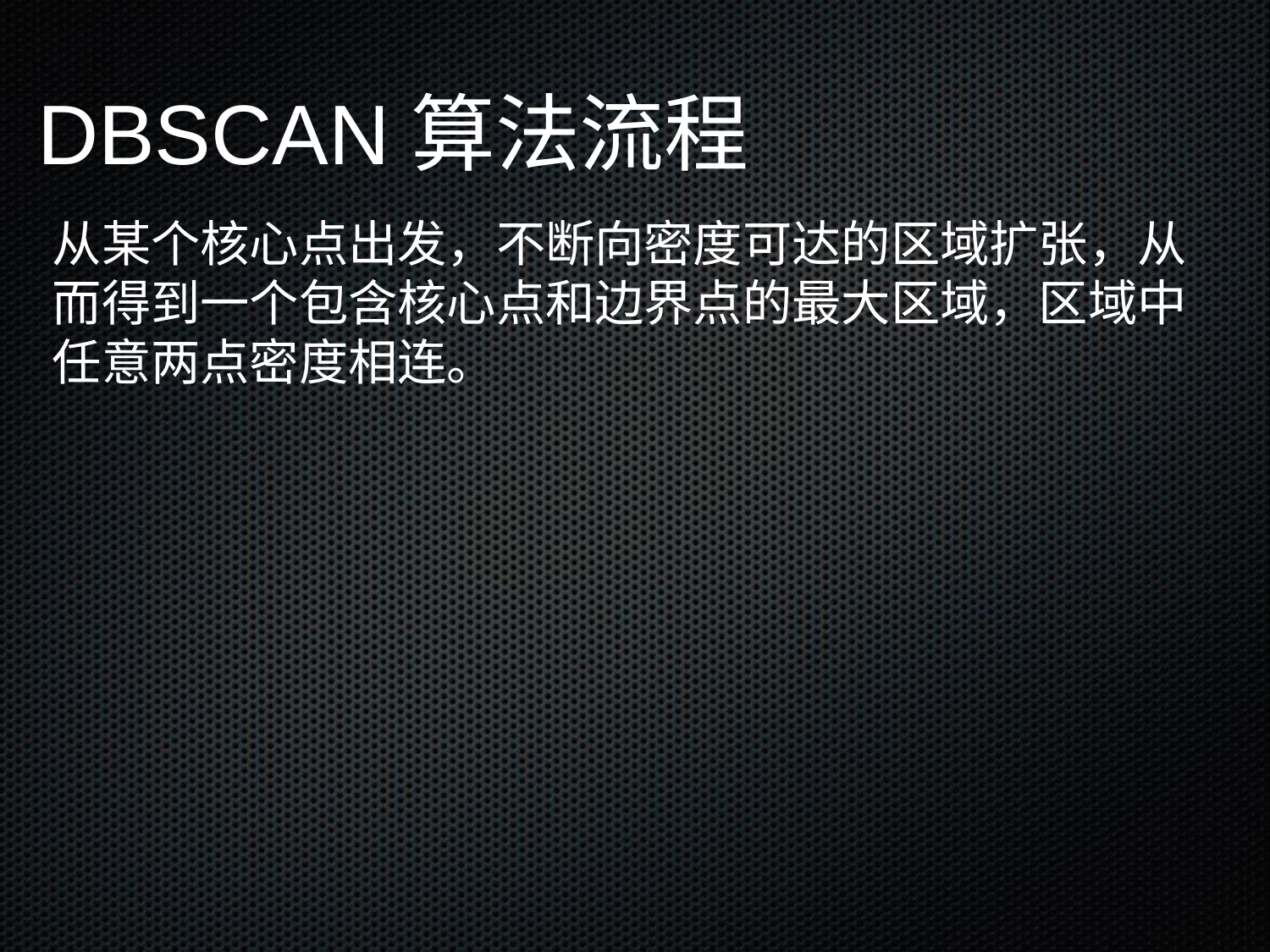

DBSCAN算法流程
从某个核心点出发，不断向密度可达的区域扩张，从而得到一个包含核心点和边界点的最大区域，区域中任意两点密度相连。